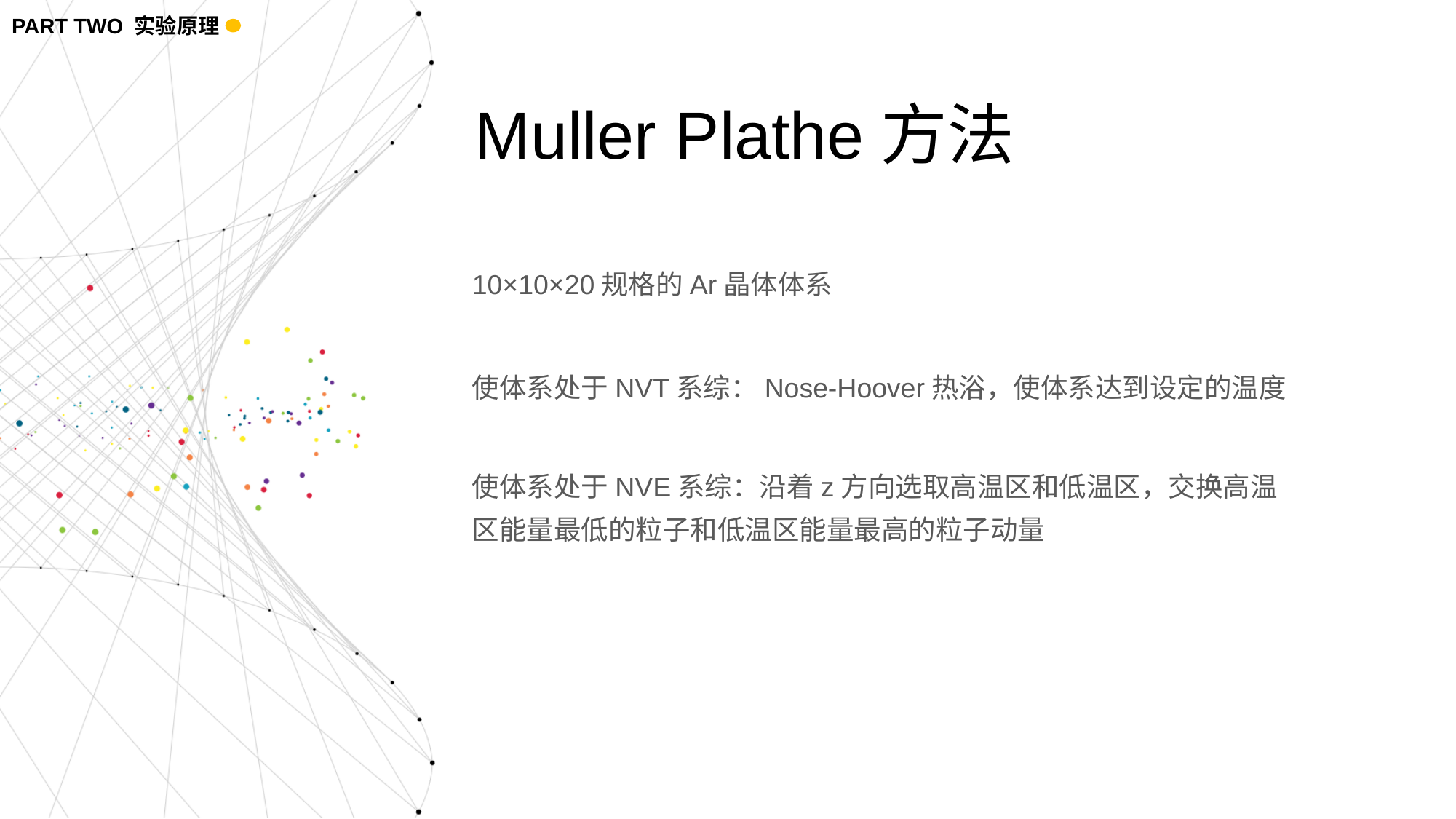

PART TWO 实验原理

Muller Plathe方法
10×10×20规格的Ar晶体体系
使体系处于NVT系综：Nose-Hoover热浴，使体系达到设定的温度
使体系处于NVE系综：沿着z方向选取高温区和低温区，交换高温区能量最低的粒子和低温区能量最高的粒子动量